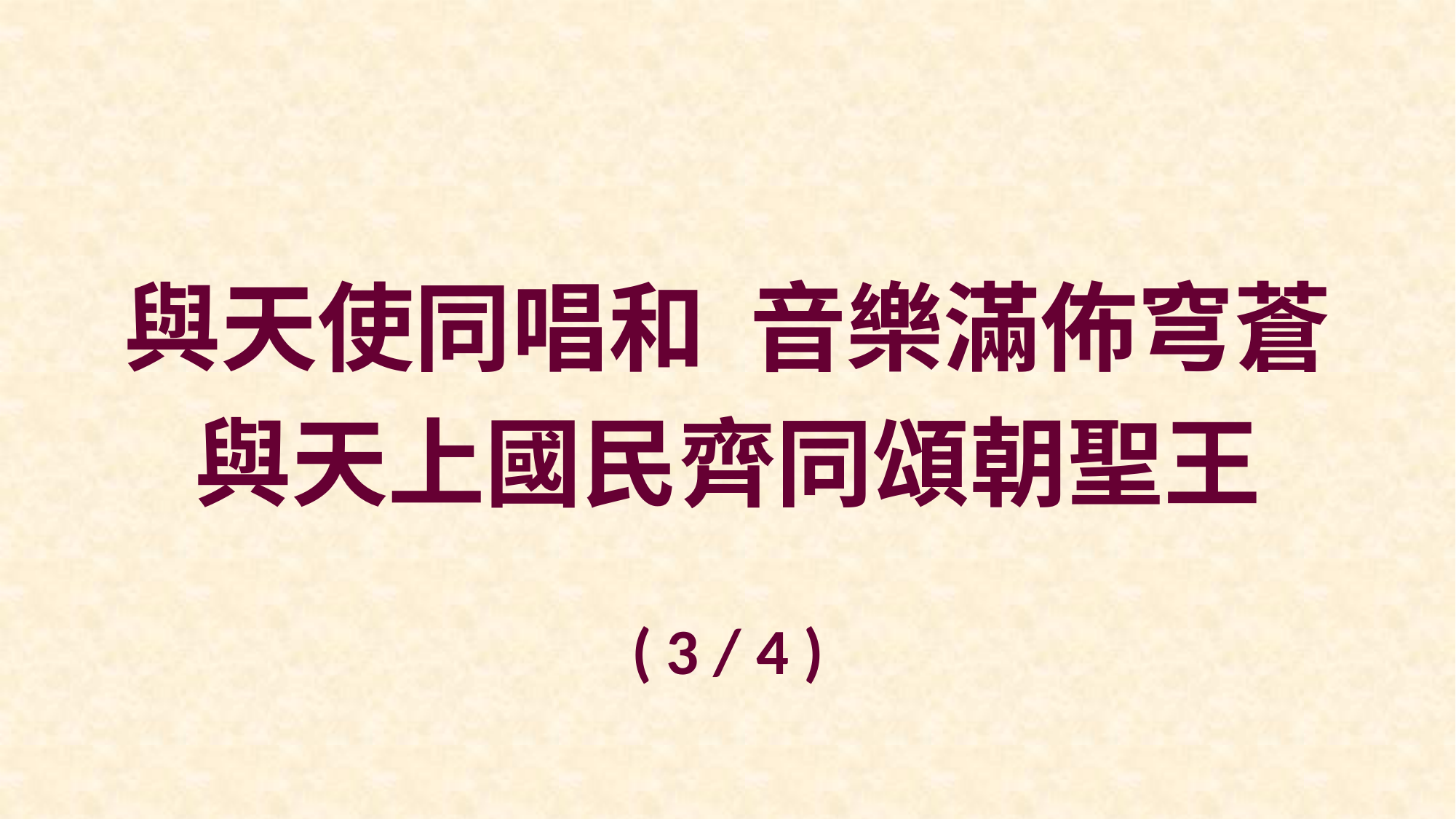

與天使同唱和  音樂滿佈穹蒼
與天上國民齊同頌朝聖王
( 3 / 4 )